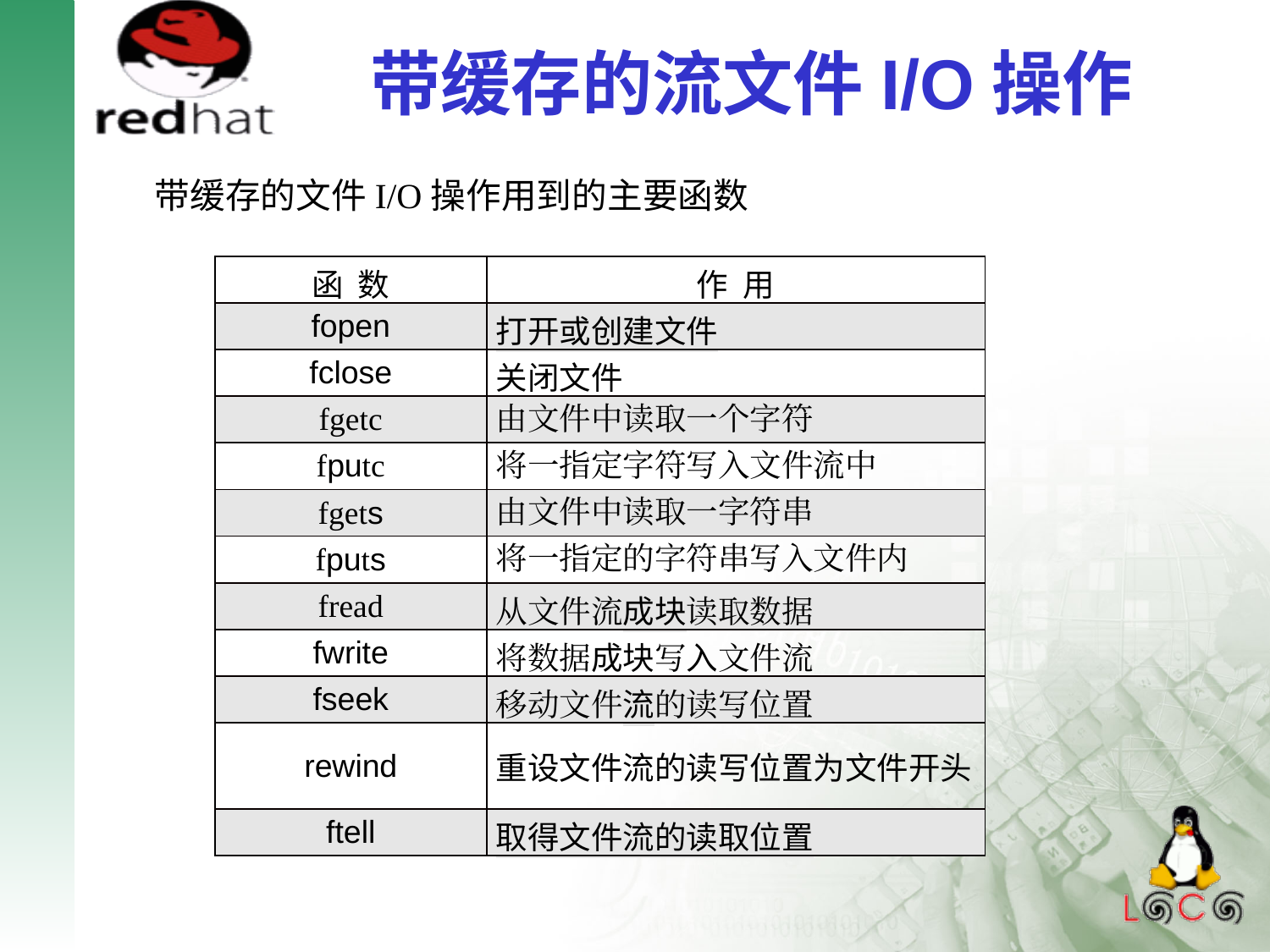

# 带缓存的流文件I/O操作
带缓存的文件I/O操作用到的主要函数
| 函 数 | 作 用 |
| --- | --- |
| fopen | 打开或创建文件 |
| fclose | 关闭文件 |
| fgetc | 由文件中读取一个字符 |
| fputc | 将一指定字符写入文件流中 |
| fgets | 由文件中读取一字符串 |
| fputs | 将一指定的字符串写入文件内 |
| fread | 从文件流成块读取数据 |
| fwrite | 将数据成块写入文件流 |
| fseek | 移动文件流的读写位置 |
| rewind | 重设文件流的读写位置为文件开头 |
| ftell | 取得文件流的读取位置 |